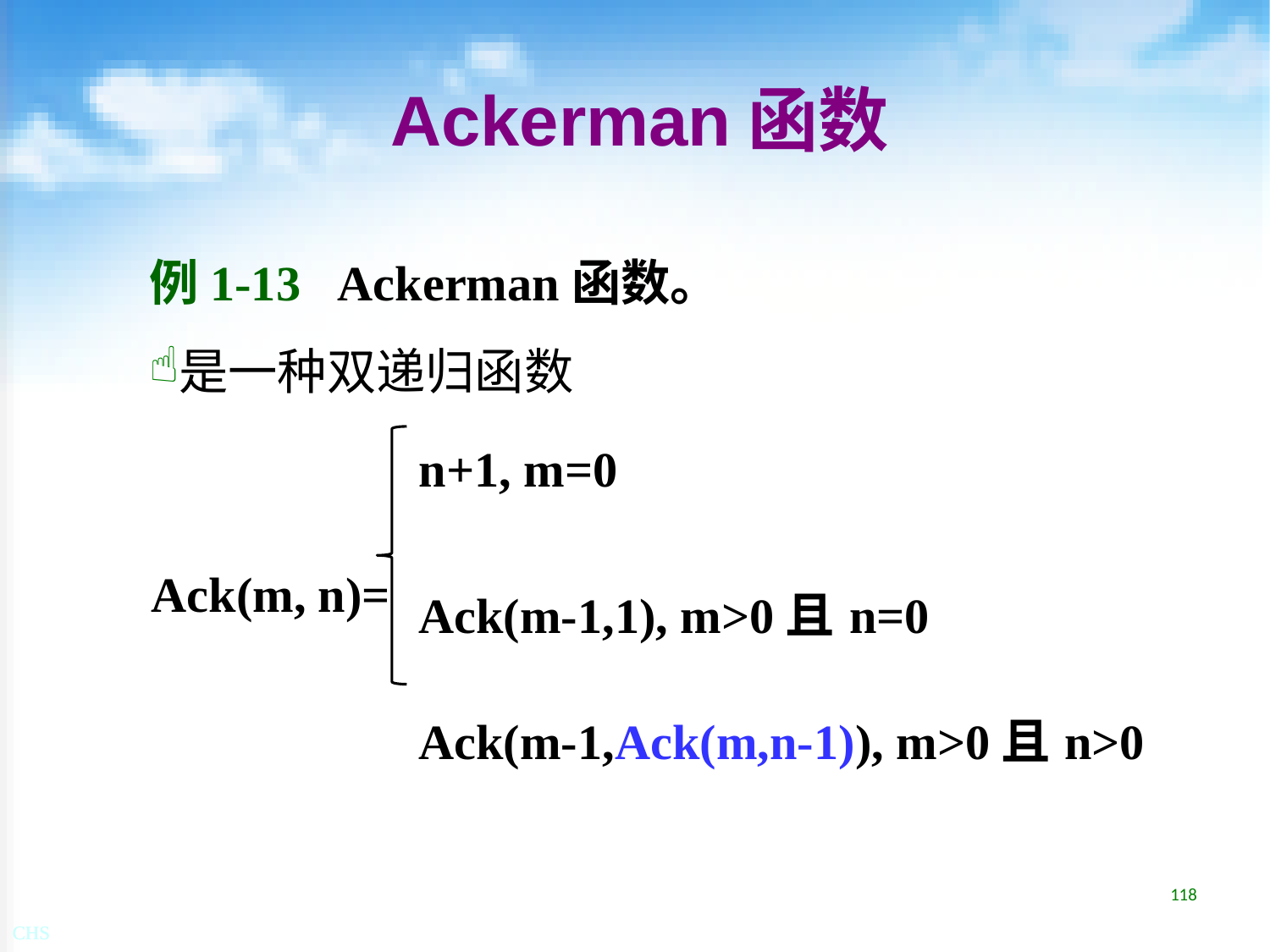

# Ackerman函数
例1-13   Ackerman函数。
是一种双递归函数
|  | n+1, m=0 |
| --- | --- |
| Ack(m, n)= | Ack(m-1,1), m>0且n=0 |
|  | Ack(m-1,Ack(m,n-1)), m>0且n>0 |

118